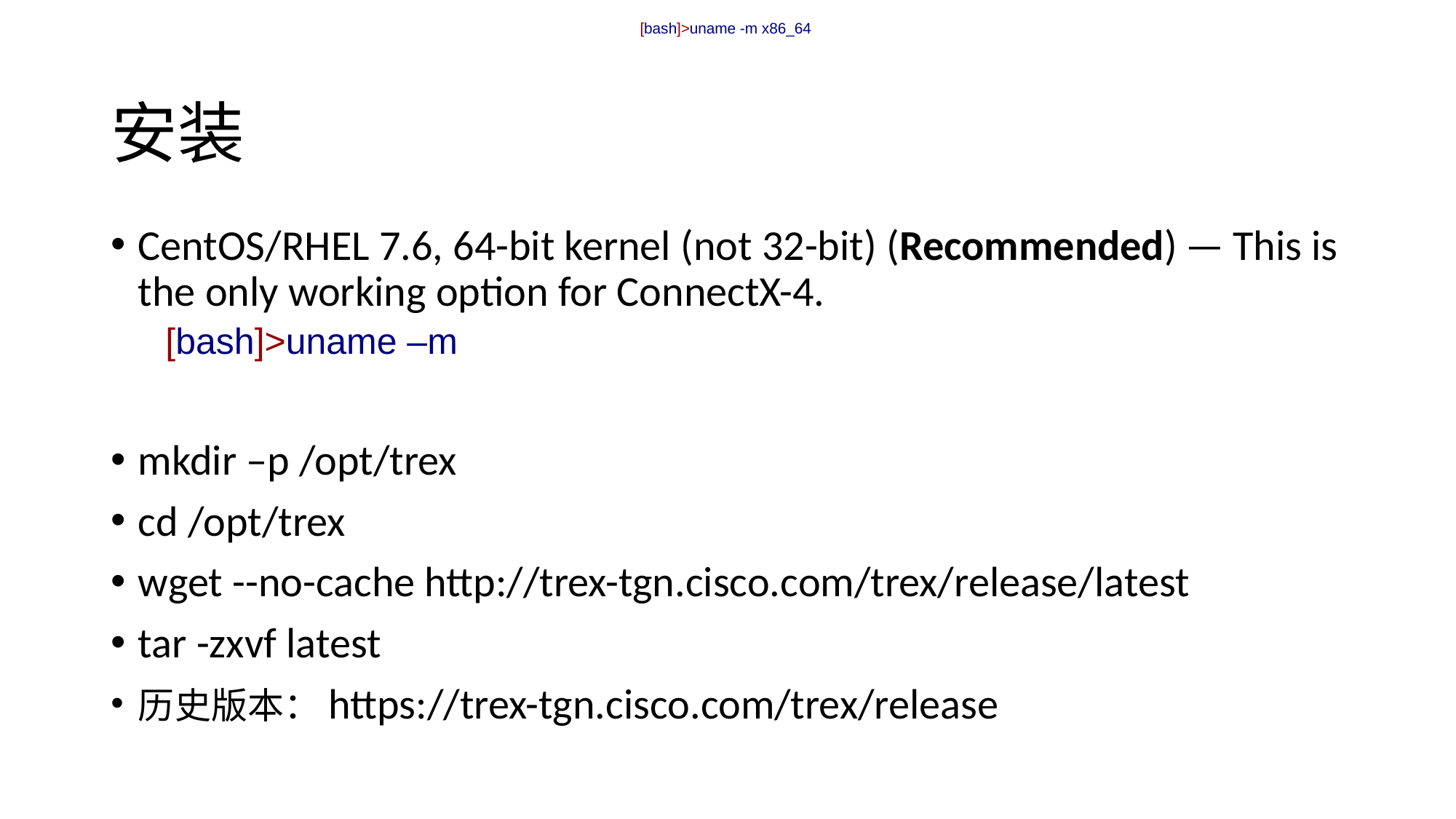

[bash]>uname -m x86_64
# 安装
CentOS/RHEL 7.6, 64-bit kernel (not 32-bit) (Recommended) — This is the only working option for ConnectX-4.
[bash]>uname –m

mkdir –p /opt/trex
cd /opt/trex
wget --no-cache http://trex-tgn.cisco.com/trex/release/latest
tar -zxvf latest
历史版本：https://trex-tgn.cisco.com/trex/release